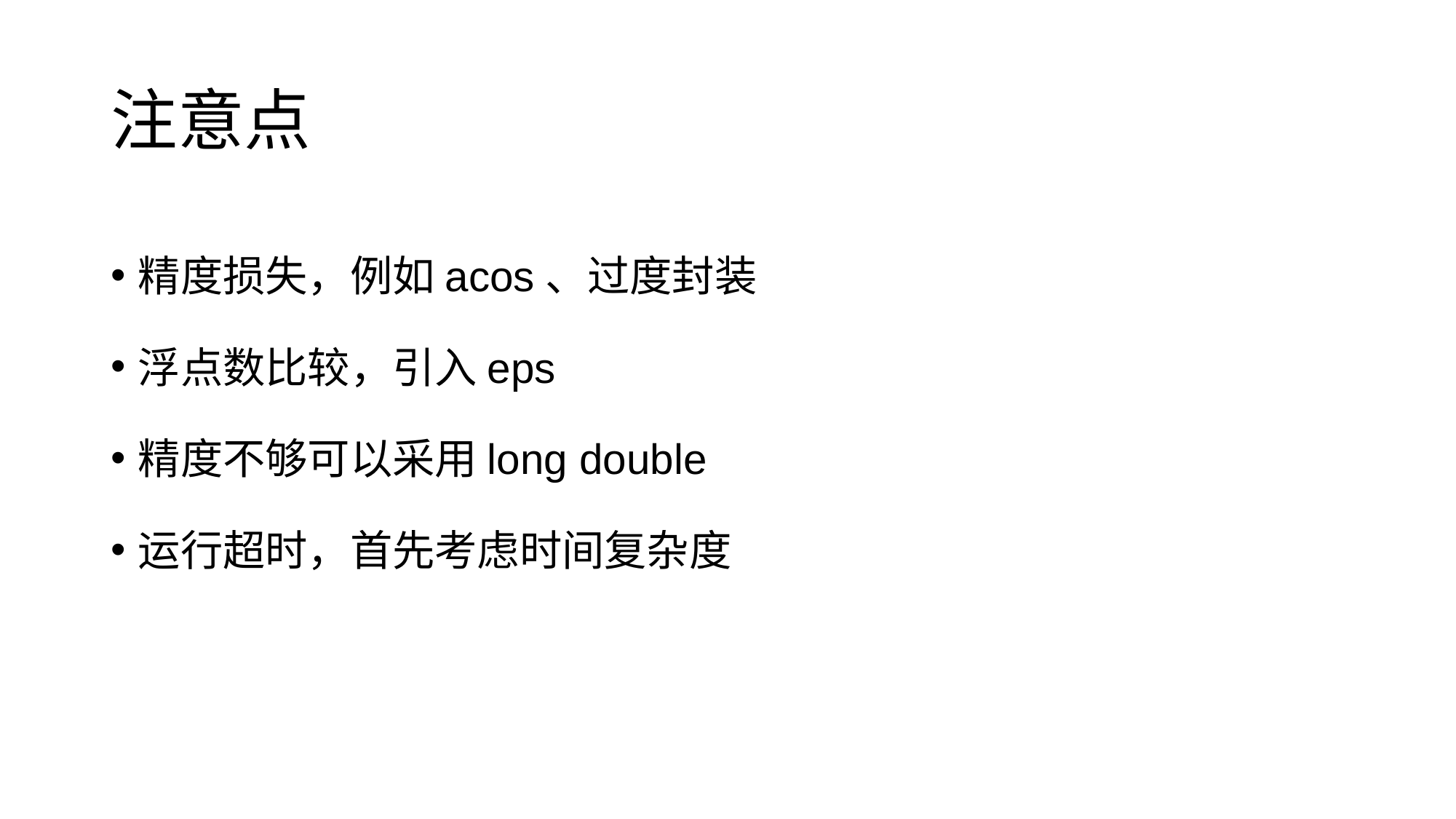

# 注意点
精度损失，例如acos、过度封装
浮点数比较，引入eps
精度不够可以采用long double
运行超时，首先考虑时间复杂度